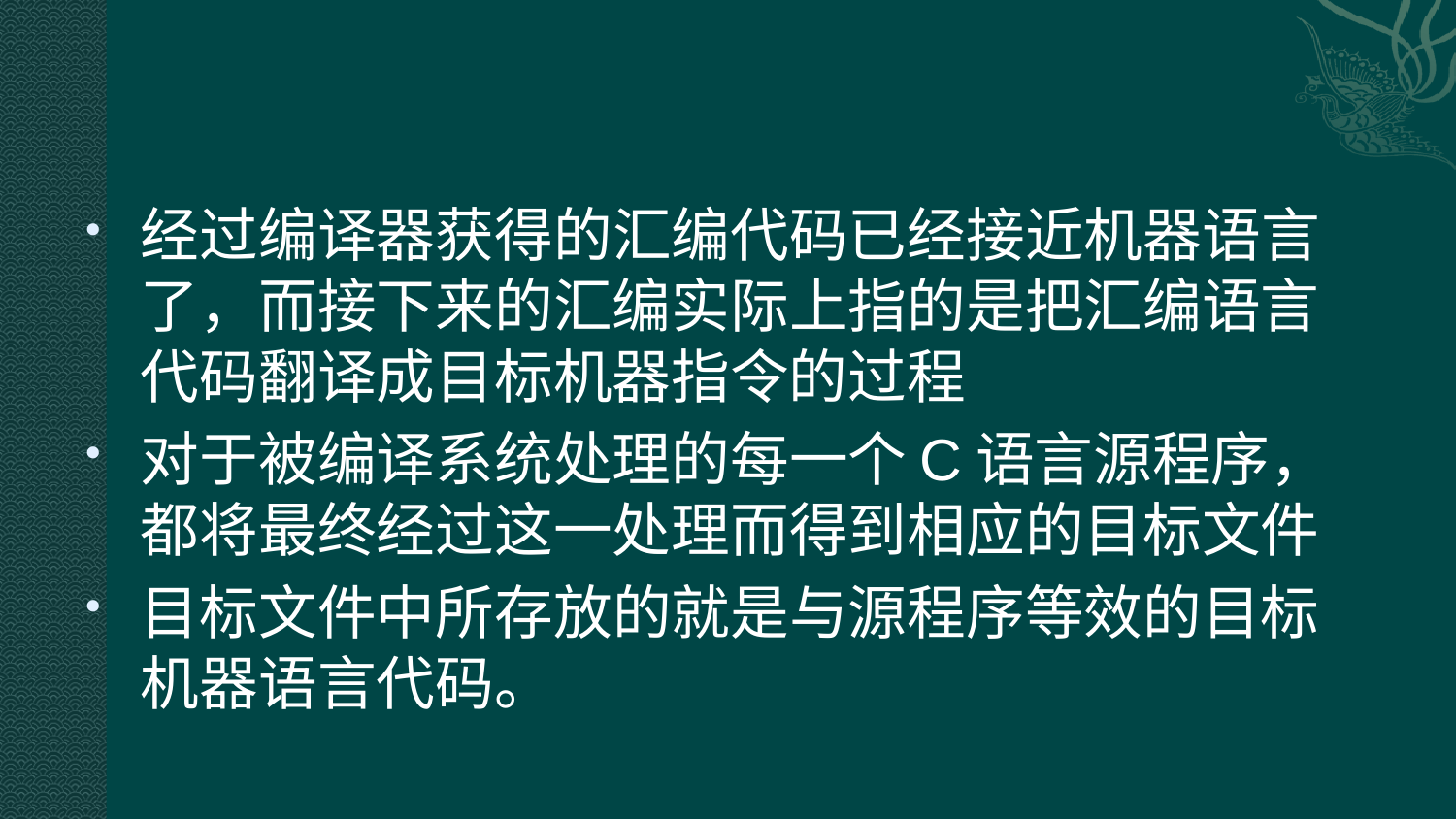

#
经过编译器获得的汇编代码已经接近机器语言了，而接下来的汇编实际上指的是把汇编语言代码翻译成目标机器指令的过程
对于被编译系统处理的每一个C语言源程序，都将最终经过这一处理而得到相应的目标文件
目标文件中所存放的就是与源程序等效的目标机器语言代码。